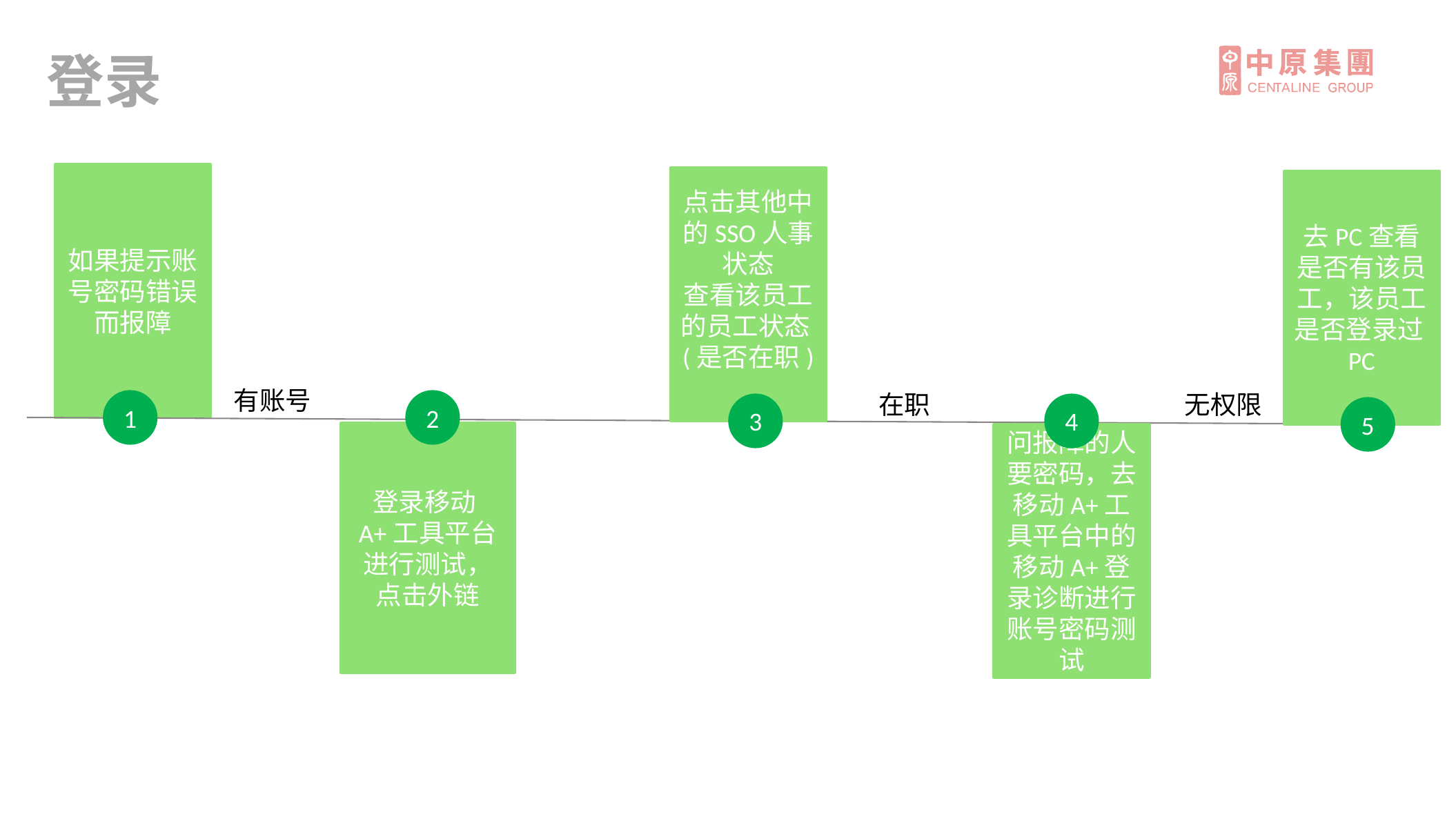

登录

如果提示账号密码错误而报障
点击其他中的SSO人事状态
查看该员工的员工状态(是否在职)

去PC查看是否有该员工，该员工是否登录过PC
有账号
在职
无权限
1
2
3
4
5
登录移动A+工具平台进行测试，点击外链
问报障的人要密码，去移动A+工具平台中的移动A+登录诊断进行账号密码测试